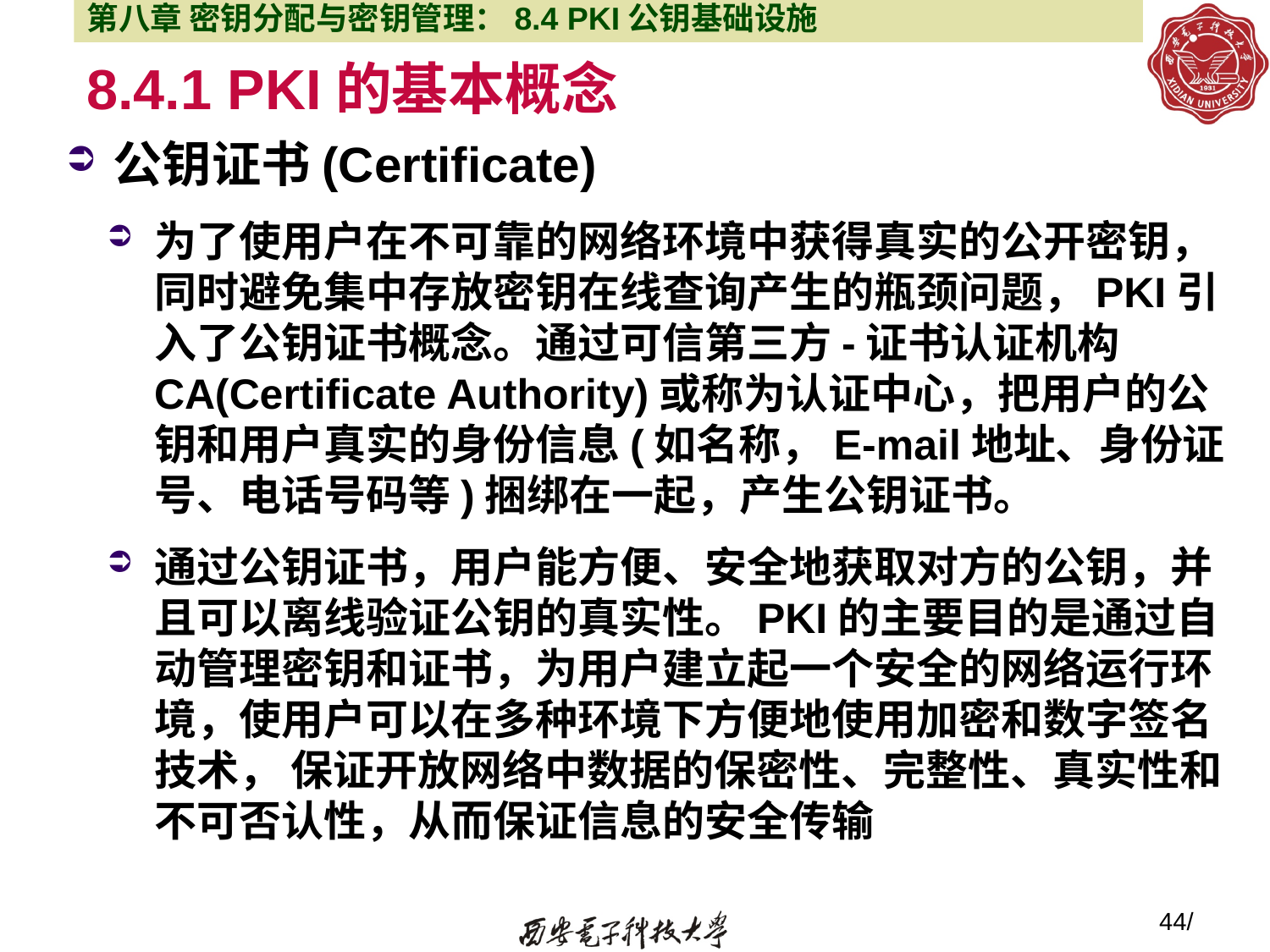

第八章 密钥分配与密钥管理：8.4 PKI公钥基础设施
# 8.4.1 PKI的基本概念
公钥证书(Certificate)
为了使用户在不可靠的网络环境中获得真实的公开密钥，同时避免集中存放密钥在线查询产生的瓶颈问题，PKI引入了公钥证书概念。通过可信第三方-证书认证机构CA(Certificate Authority)或称为认证中心，把用户的公钥和用户真实的身份信息(如名称，E-mail地址、身份证号、电话号码等)捆绑在一起，产生公钥证书。
通过公钥证书，用户能方便、安全地获取对方的公钥，并且可以离线验证公钥的真实性。PKI的主要目的是通过自动管理密钥和证书，为用户建立起一个安全的网络运行环境，使用户可以在多种环境下方便地使用加密和数字签名技术， 保证开放网络中数据的保密性、完整性、真实性和不可否认性，从而保证信息的安全传输
44/